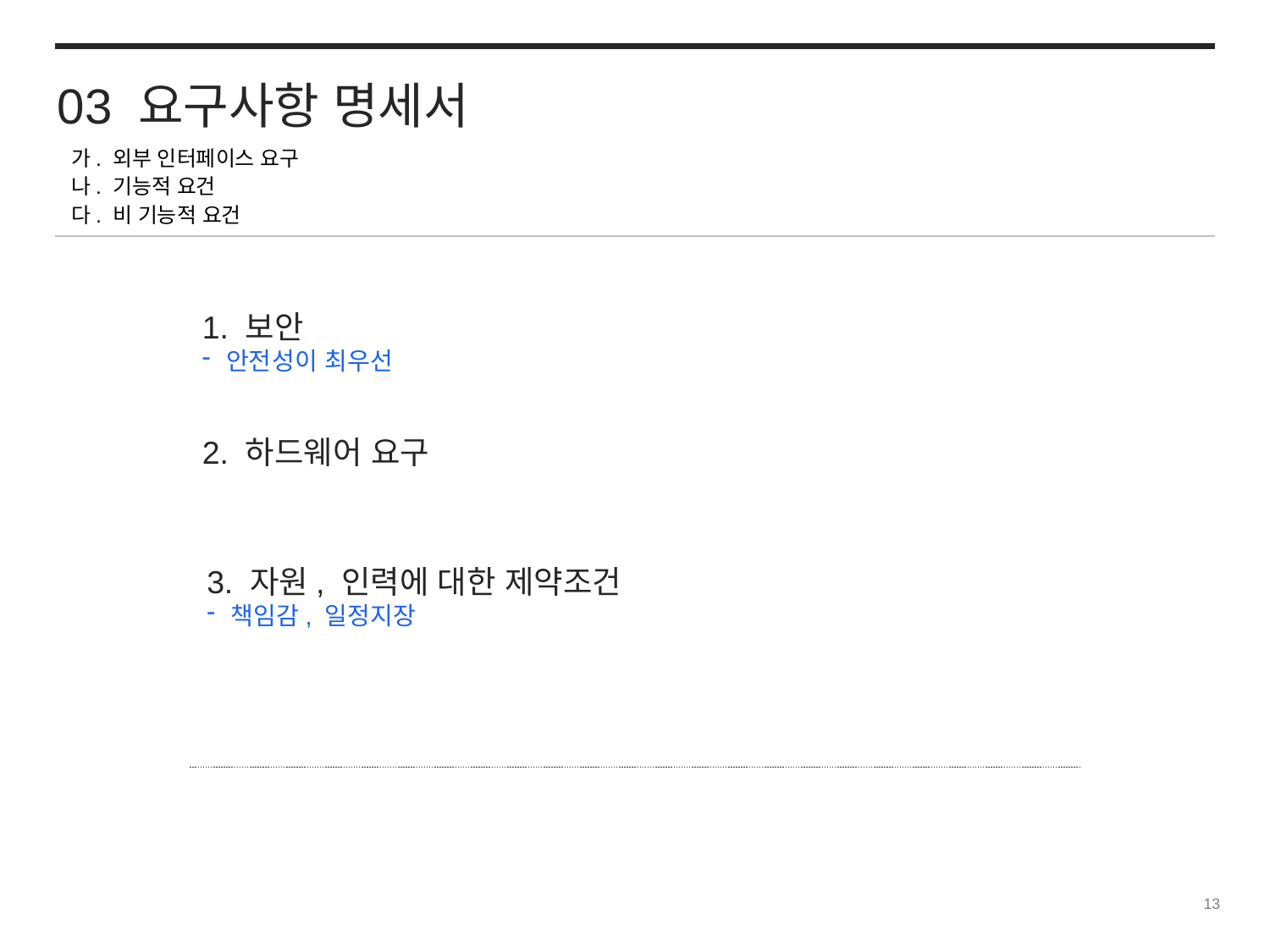

03 요구사항 명세서
가. 외부 인터페이스 요구
나. 기능적 요건
다. 비 기능적 요건
1. 보안
안전성이 최우선
2. 하드웨어 요구

3. 자원, 인력에 대한 제약조건
책임감, 일정지장